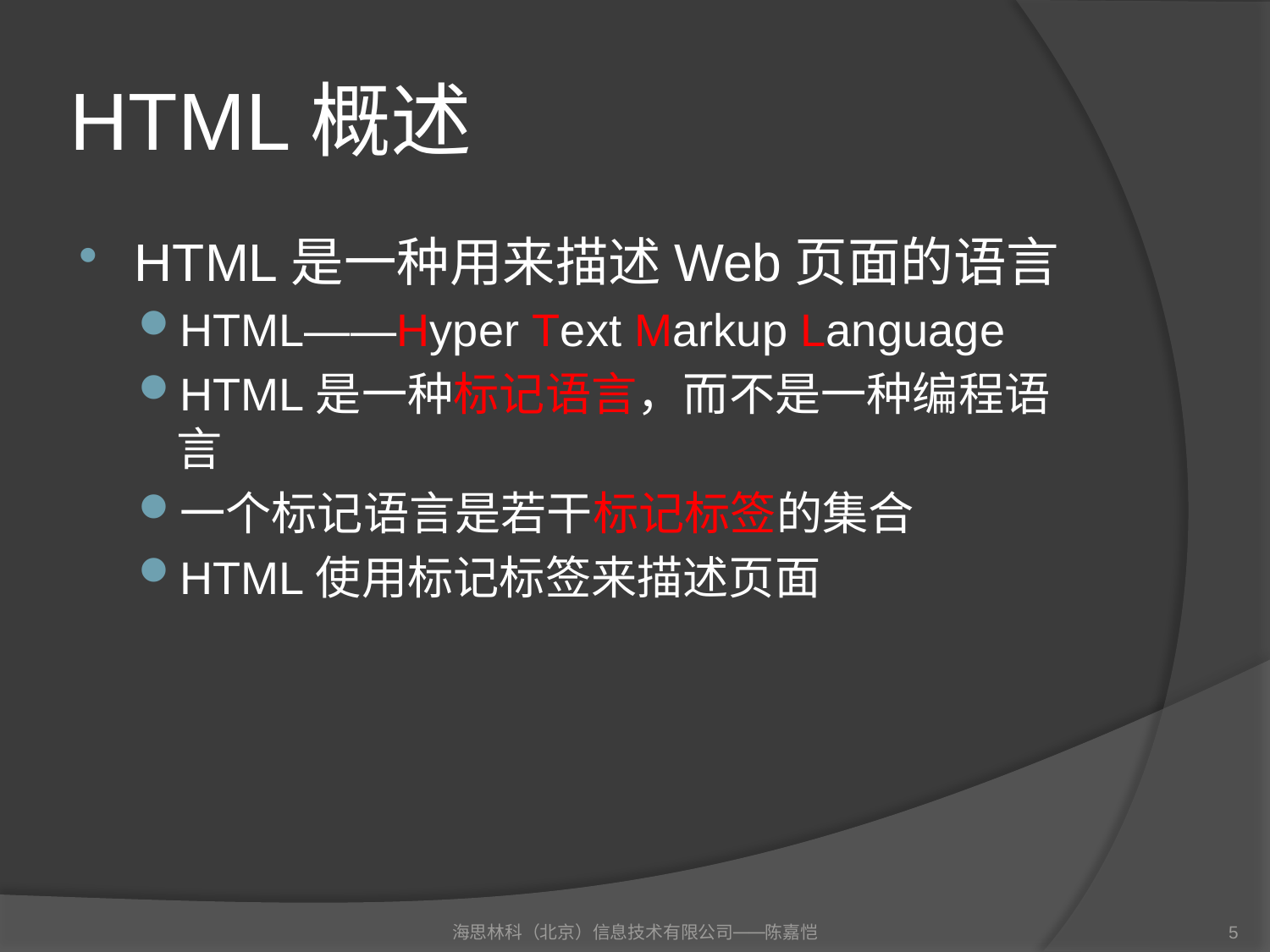

# HTML概述
HTML是一种用来描述Web页面的语言
HTML——Hyper Text Markup Language
HTML是一种标记语言，而不是一种编程语言
一个标记语言是若干标记标签的集合
HTML使用标记标签来描述页面
海思林科（北京）信息技术有限公司——陈嘉恺
5